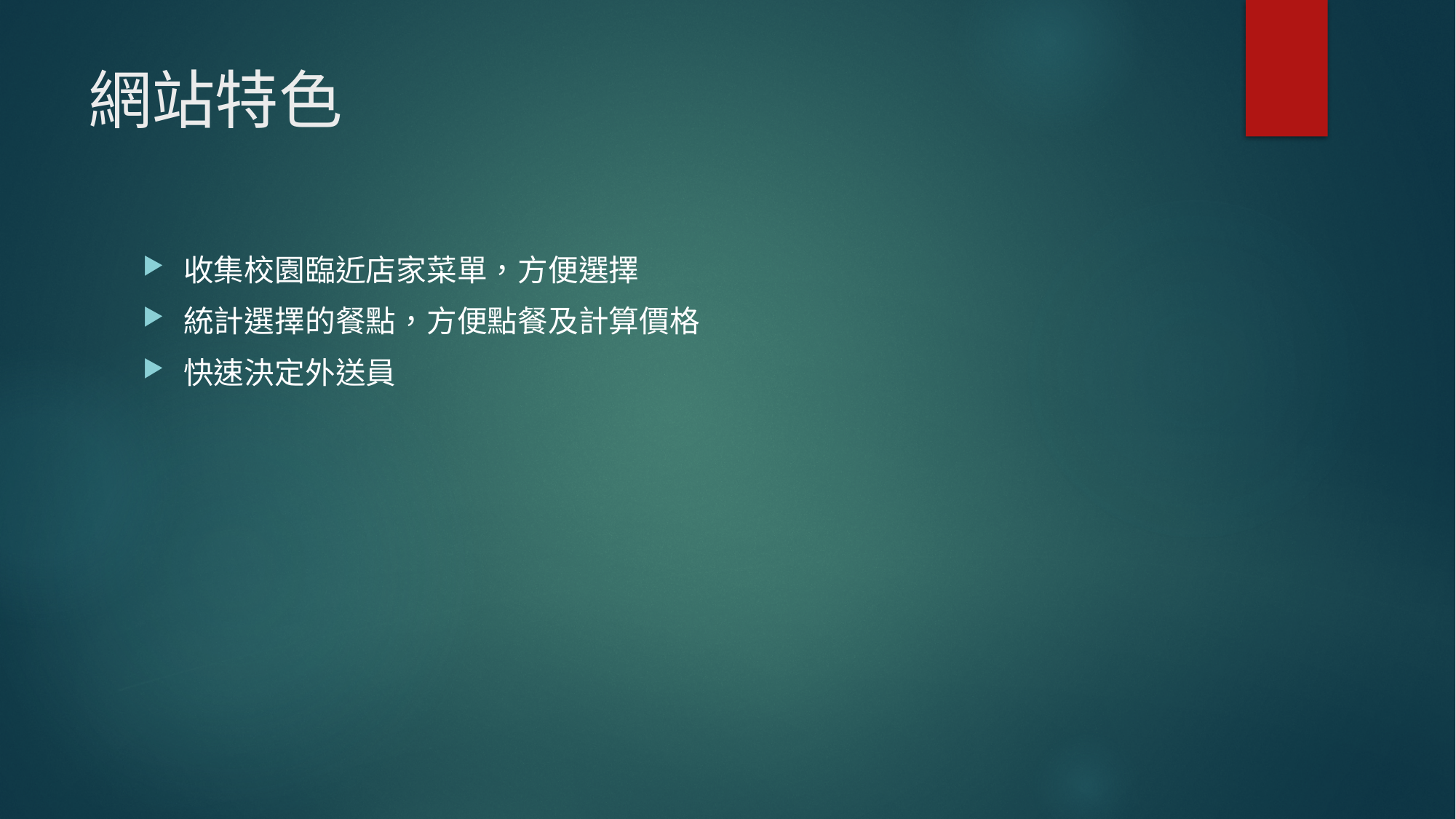

# 網站特色
收集校園臨近店家菜單，方便選擇
統計選擇的餐點，方便點餐及計算價格
快速決定外送員